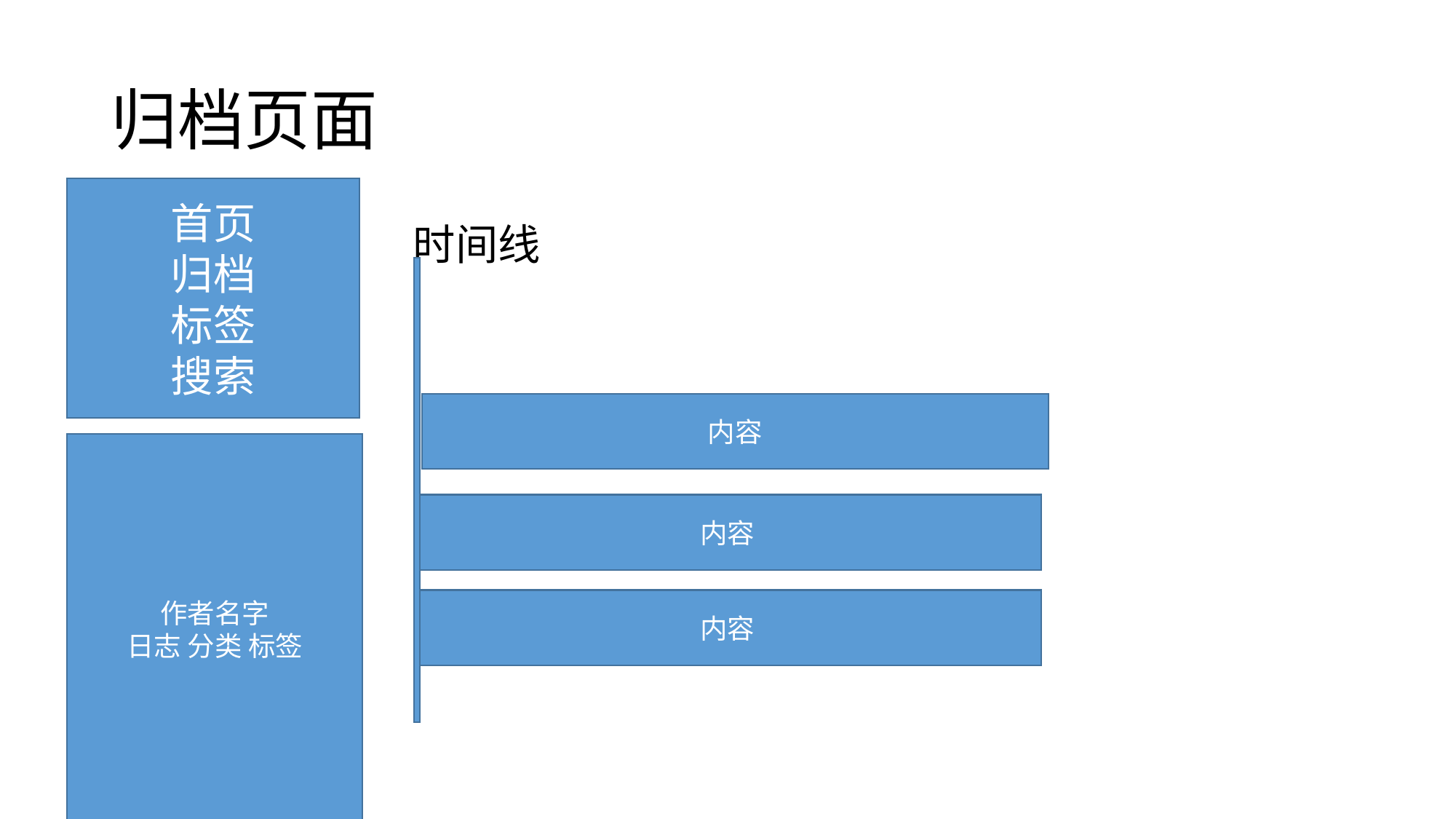

# 归档页面
首页
归档
标签
搜索
                            时间线

内容

作者名字
日志 分类 标签

内容
内容